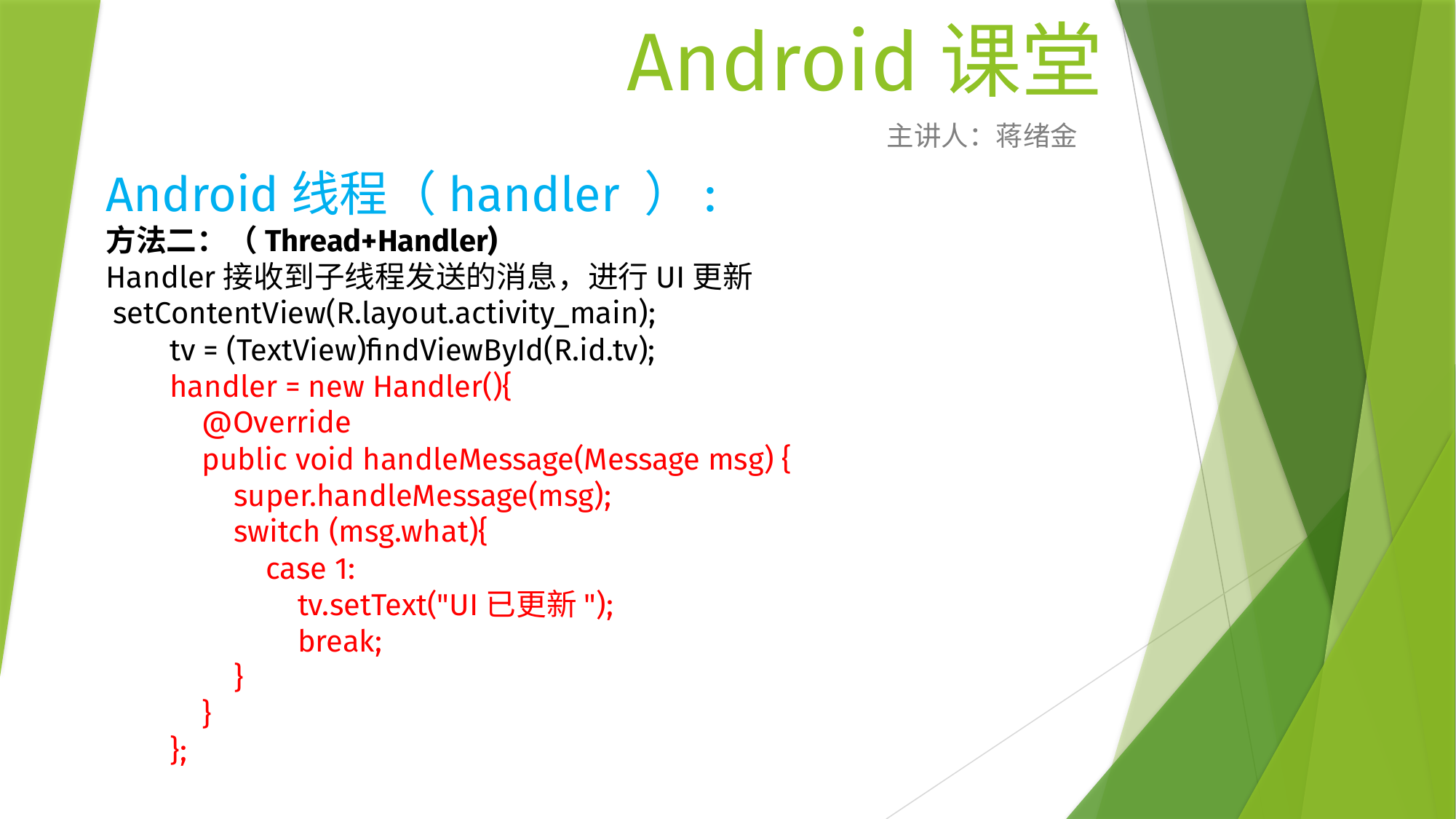

# Android课堂
主讲人：蒋绪金
Android线程（handler ）:
方法二：（Thread+Handler)
Handler接收到子线程发送的消息，进行UI更新
 setContentView(R.layout.activity_main);
        tv = (TextView)findViewById(R.id.tv);
        handler = new Handler(){
            @Override
            public void handleMessage(Message msg) {
                super.handleMessage(msg);
                switch (msg.what){
                    case 1:
                        tv.setText("UI已更新");
                        break;
                }
            }
        };